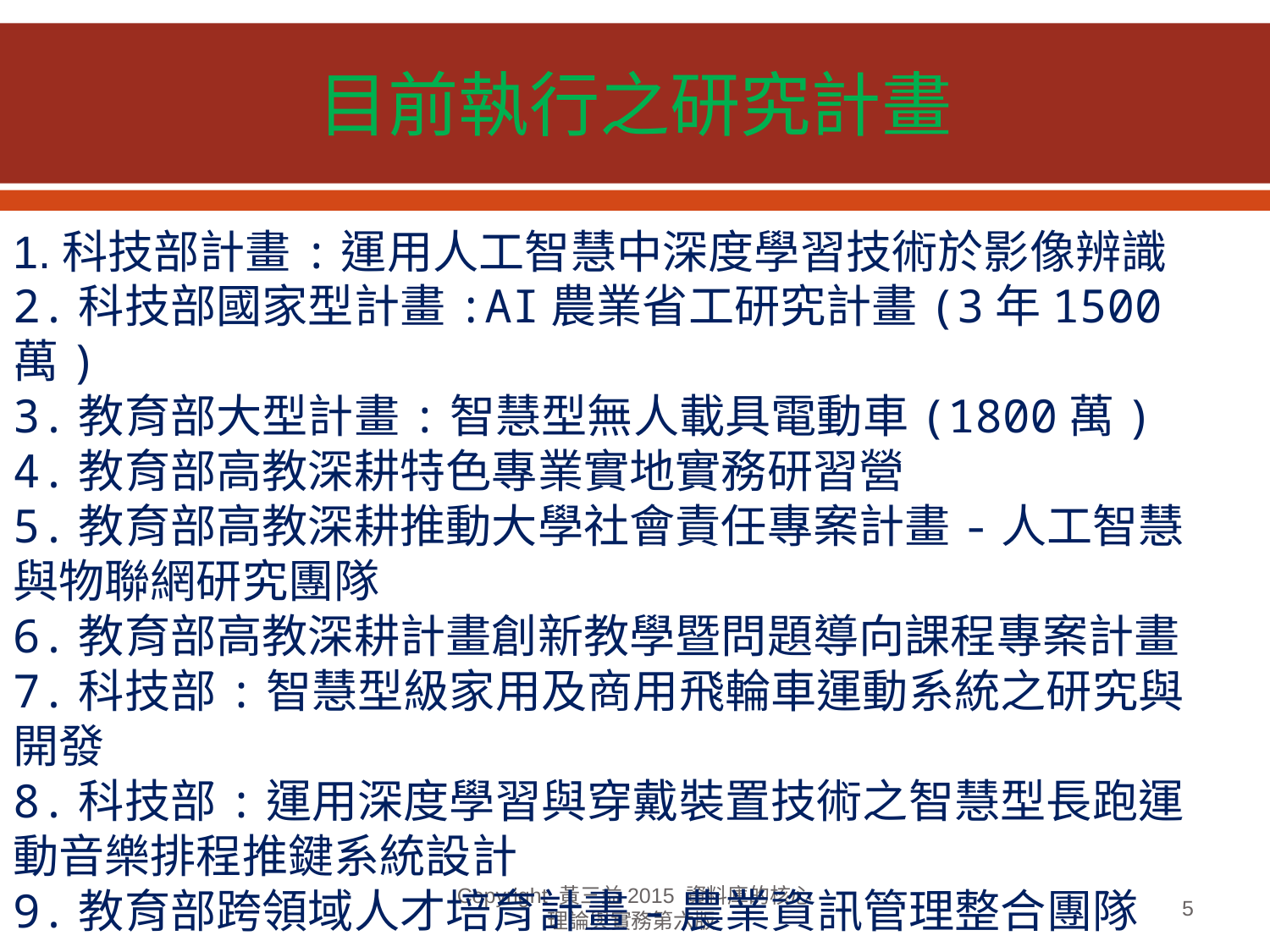

# 目前執行之研究計畫
1.科技部計畫:運用人工智慧中深度學習技術於影像辨識
2.科技部國家型計畫:AI農業省工研究計畫(3年1500萬)
3.教育部大型計畫:智慧型無人載具電動車(1800萬)
4.教育部高教深耕特色專業實地實務研習營
5.教育部高教深耕推動大學社會責任專案計畫-人工智慧與物聯網研究團隊
6.教育部高教深耕計畫創新教學暨問題導向課程專案計畫
7.科技部:智慧型級家用及商用飛輪車運動系統之研究與開發
8.科技部:運用深度學習與穿戴裝置技術之智慧型長跑運動音樂排程推鍵系統設計
9.教育部跨領域人才培育計畫-農業資訊管理整合團隊

Copyright 黃三益2015 資料庫的核心理論與實務第六版
5